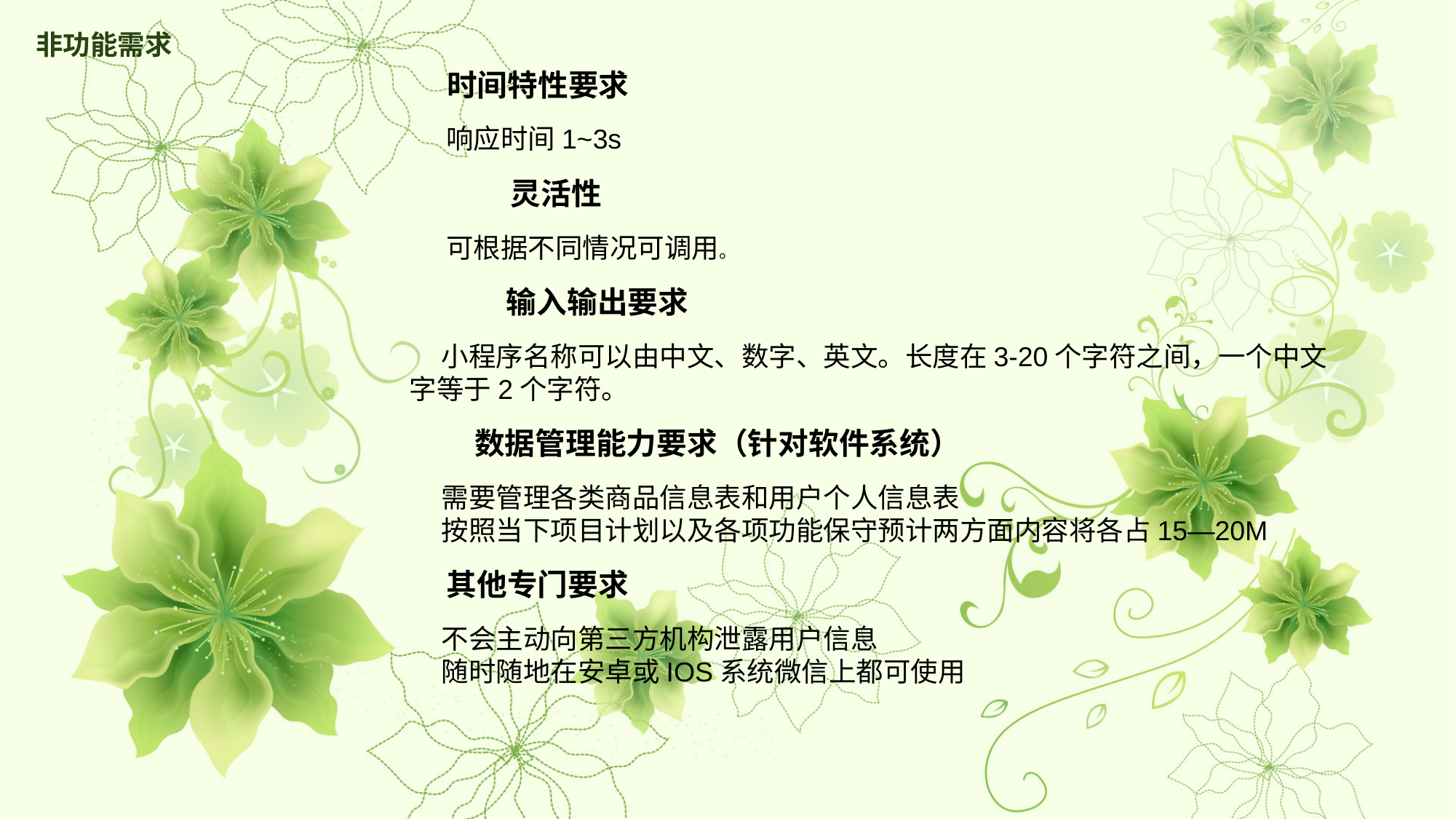

非功能需求
时间特性要求
响应时间1~3s
灵活性
可根据不同情况可调用。
   输入输出要求
小程序名称可以由中文、数字、英文。长度在3-20个字符之间，一个中文字等于2个字符。
   数据管理能力要求（针对软件系统）
需要管理各类商品信息表和用户个人信息表
按照当下项目计划以及各项功能保守预计两方面内容将各占15—20M
其他专门要求
不会主动向第三方机构泄露用户信息
随时随地在安卓或IOS系统微信上都可使用